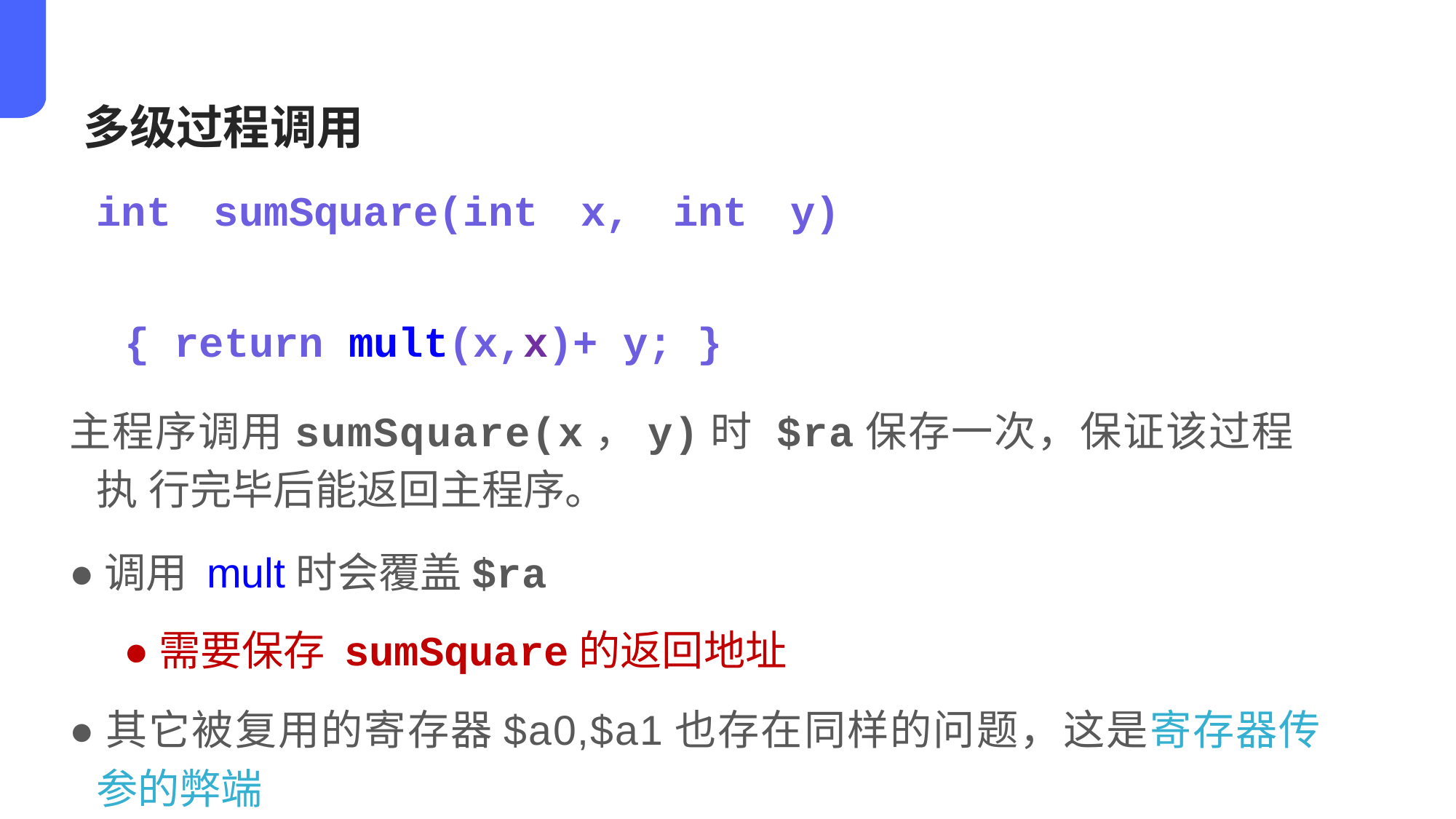

多级过程调用
int sumSquare(int x, int y)
{ return mult(x,x)+ y; }

主程序调用sumSquare(x，y)时 $ra保存一次，保证该过程执 行完毕后能返回主程序。

●调用 mult时会覆盖$ra
●需要保存 sumSquare的返回地址
●其它被复用的寄存器$a0,$a1也存在同样的问题，这是寄存器传 参的弊端